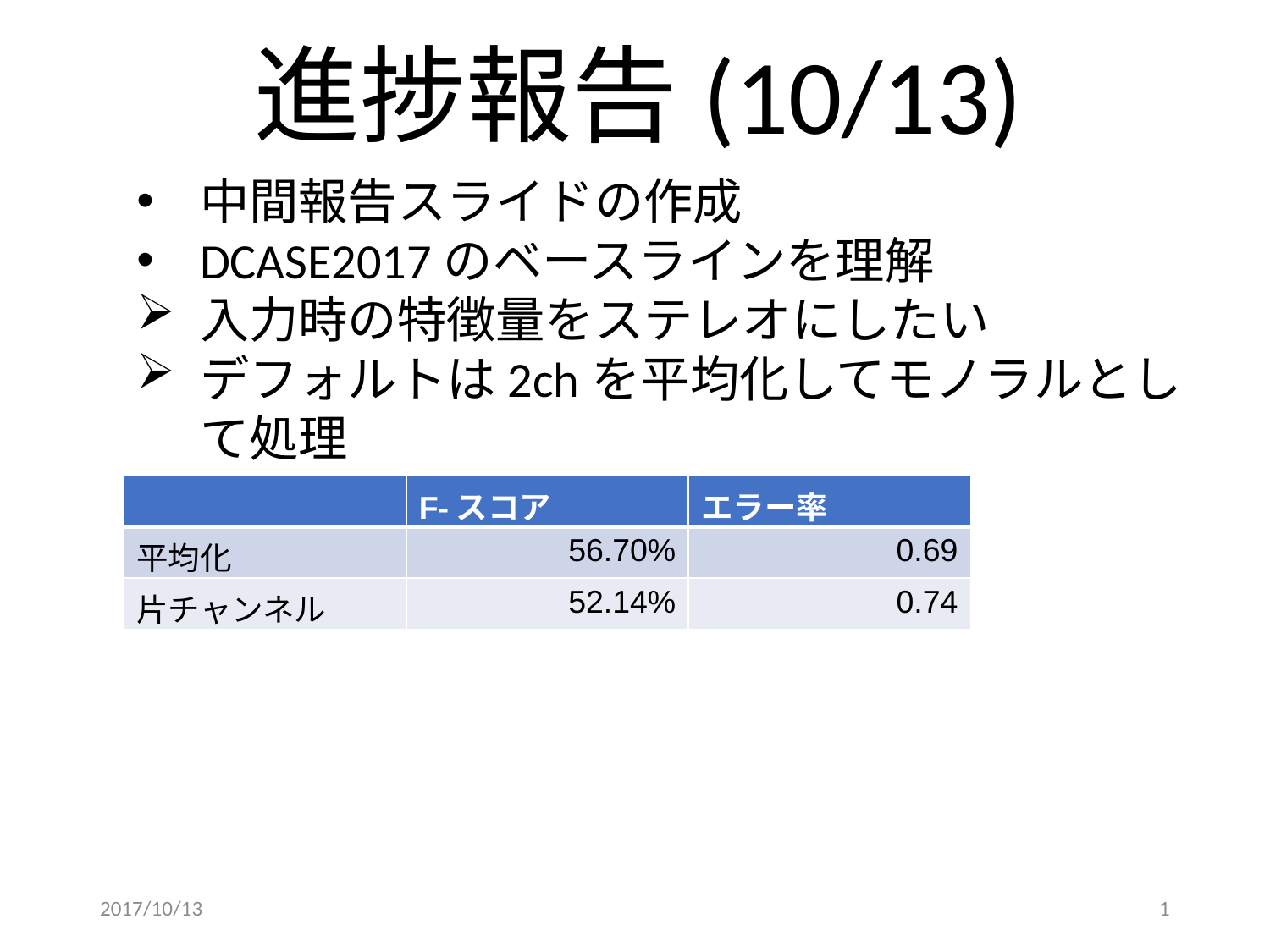

# 進捗報告(10/13)
中間報告スライドの作成
DCASE2017のベースラインを理解
入力時の特徴量をステレオにしたい
デフォルトは2chを平均化してモノラルとして処理
|  | F-スコア | エラー率 |
| --- | --- | --- |
| 平均化 | 56.70% | 0.69 |
| 片チャンネル | 52.14% | 0.74 |
2017/10/13
1